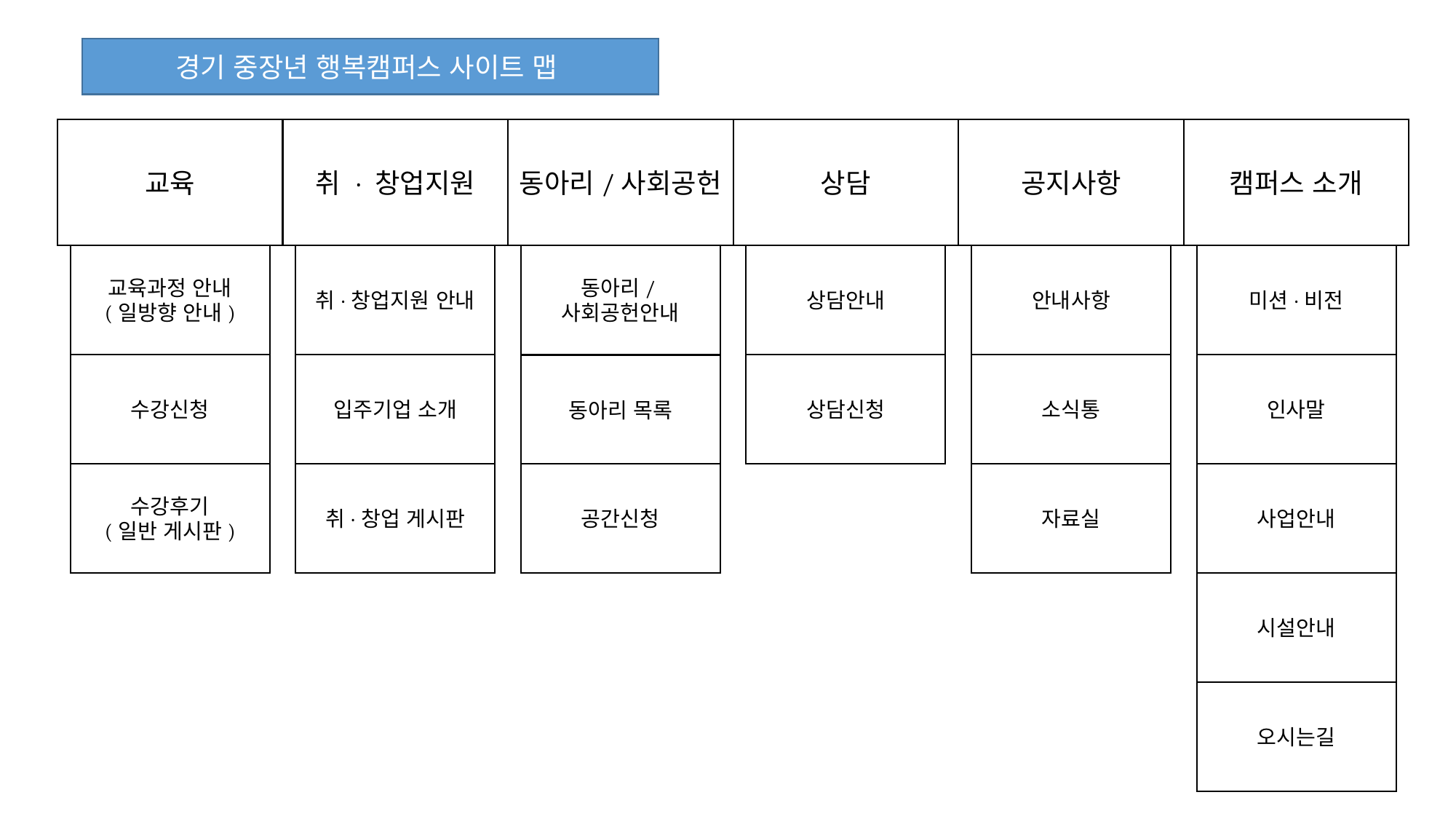

경기 중장년 행복캠퍼스 사이트 맵
교육
취 · 창업지원
동아리/사회공헌
상담
공지사항
캠퍼스 소개
교육과정 안내
(일방향 안내)
취·창업지원 안내
동아리/사회공헌안내
상담안내
안내사항
미션·비전
수강신청
입주기업 소개
상담신청
소식통
인사말
동아리 목록
수강후기
(일반 게시판)
취·창업 게시판
공간신청
자료실
사업안내
시설안내
오시는길